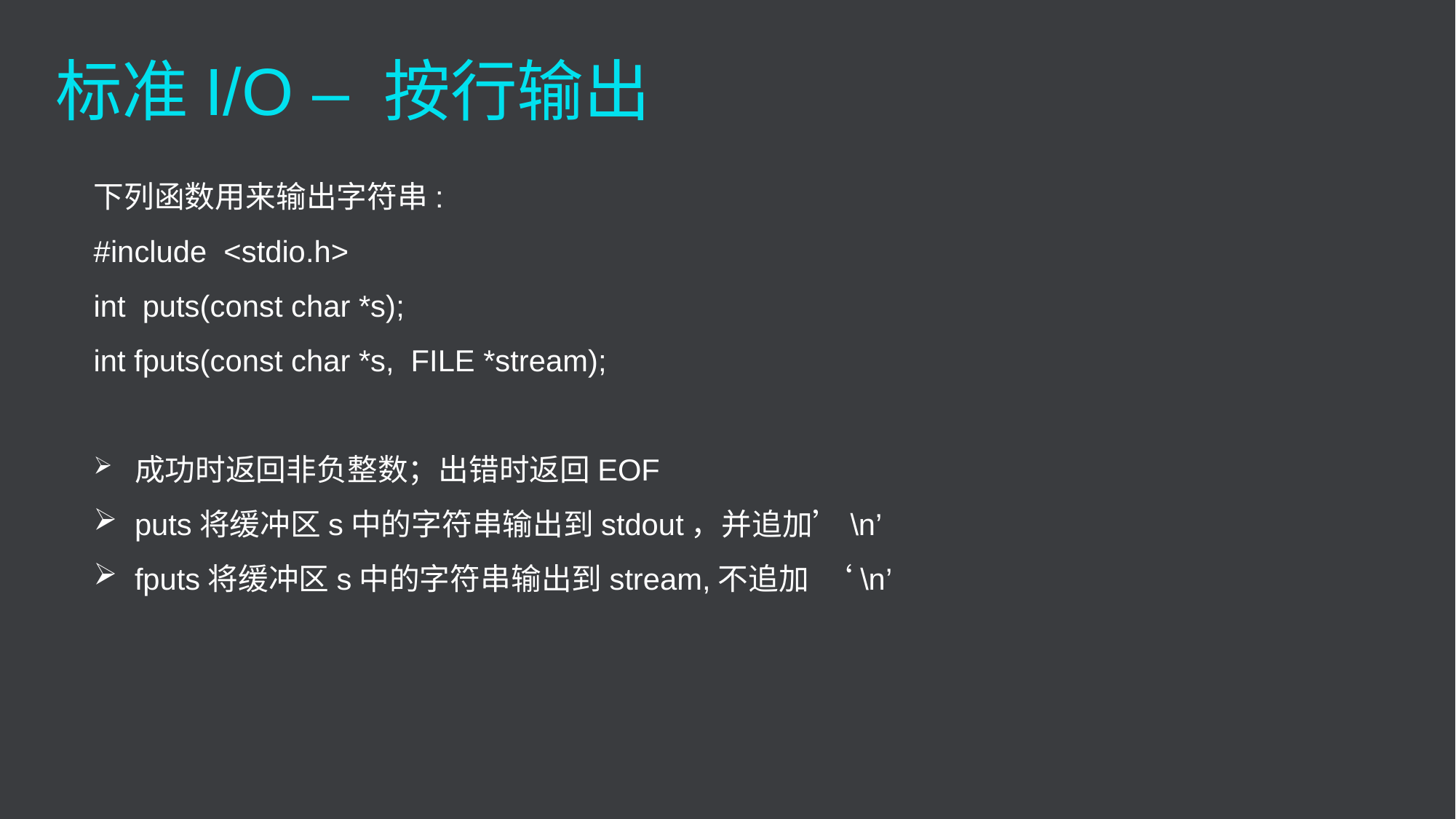

标准I/O – 按行输出
下列函数用来输出字符串:
#include  <stdio.h>
int  puts(const char *s);
int fputs(const char *s,  FILE *stream);

成功时返回非负整数；出错时返回EOF
puts将缓冲区s中的字符串输出到stdout，并追加’\n’
fputs将缓冲区s中的字符串输出到stream,不追加  ‘\n’